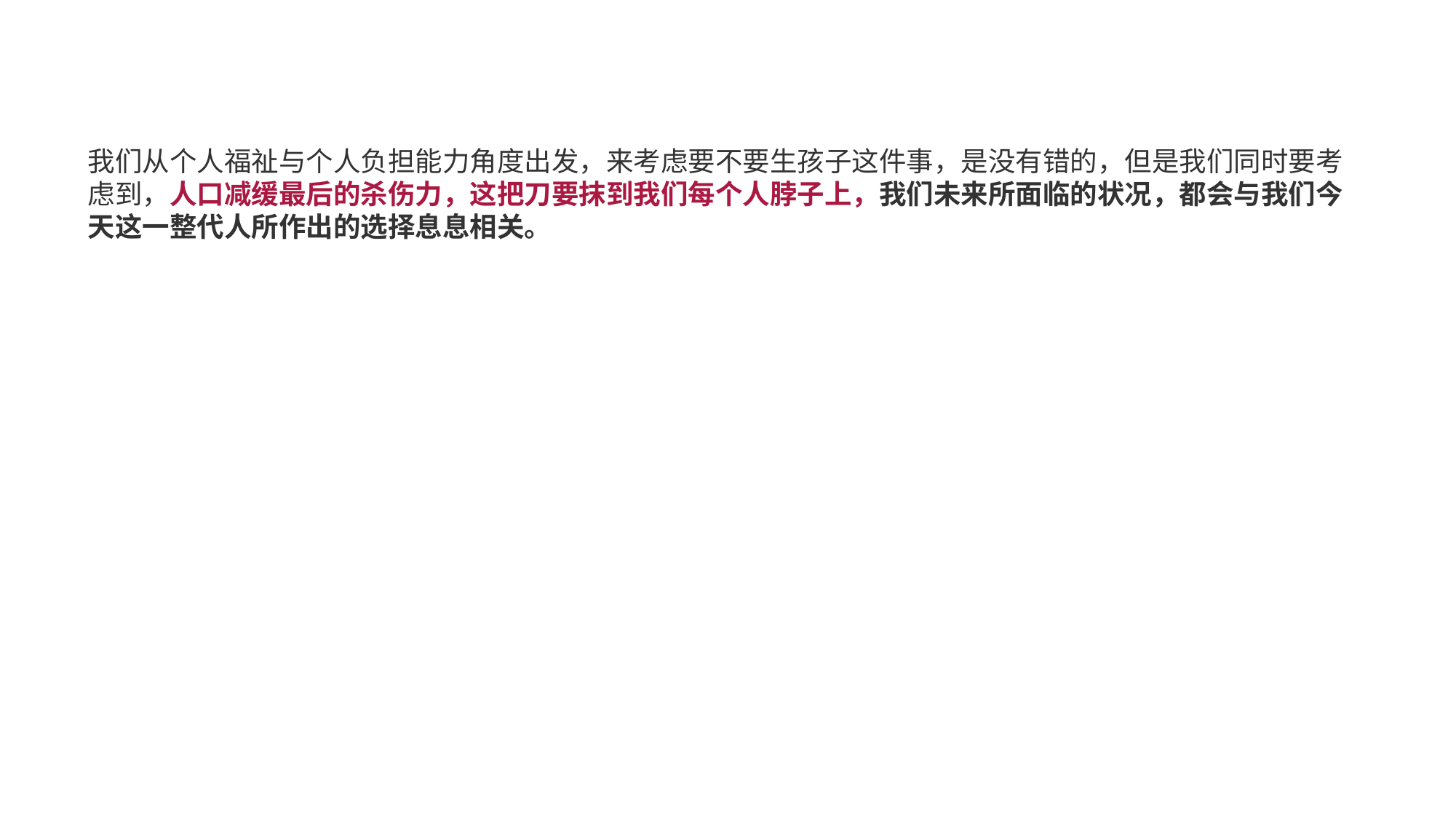

我们从个人福祉与个人负担能力角度出发，来考虑要不要生孩子这件事，是没有错的，但是我们同时要考虑到，人口减缓最后的杀伤力，这把刀要抹到我们每个人脖子上，我们未来所面临的状况，都会与我们今天这一整代人所作出的选择息息相关。